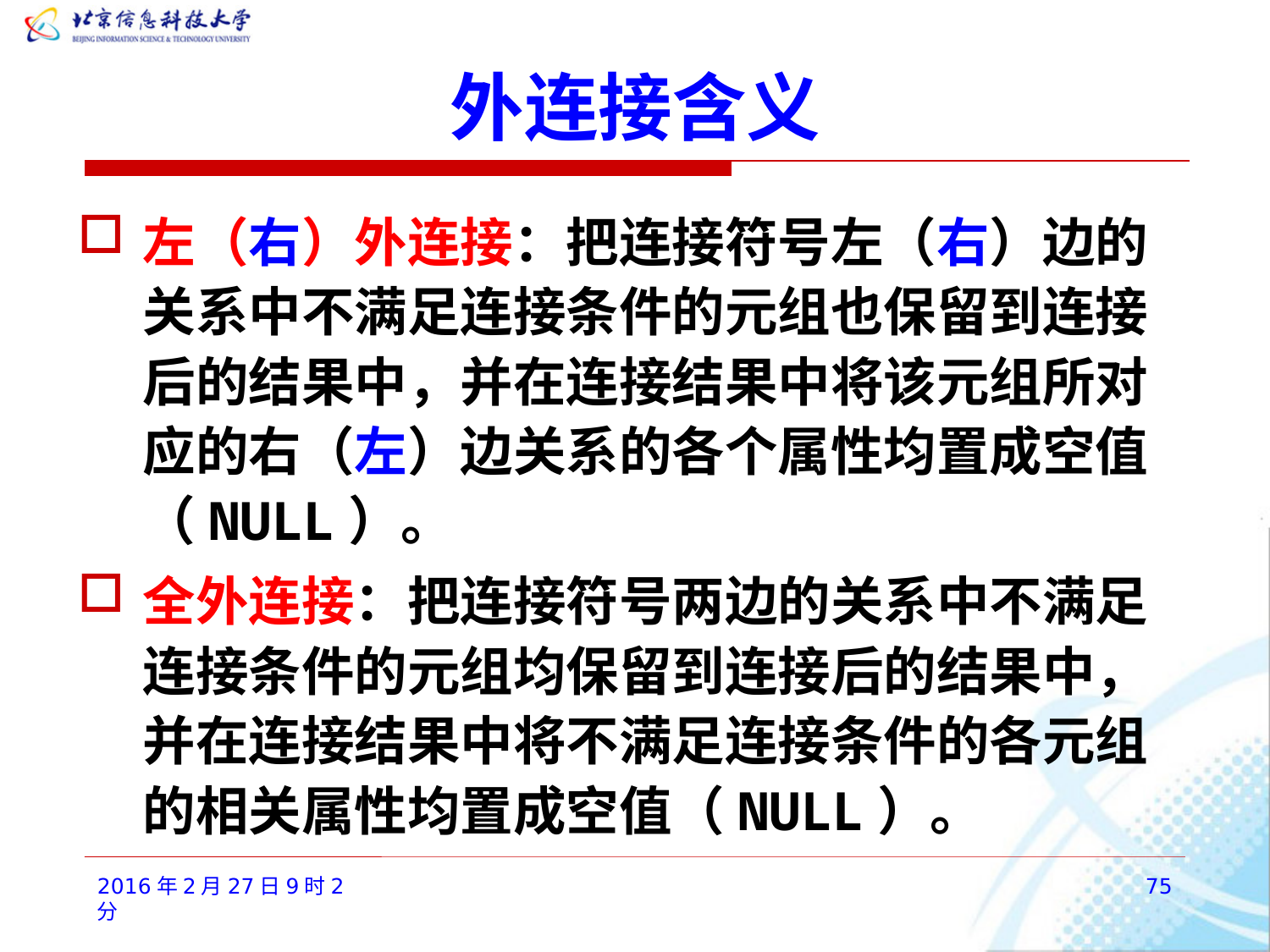

# 外连接含义
左（右）外连接：把连接符号左（右）边的关系中不满足连接条件的元组也保留到连接后的结果中，并在连接结果中将该元组所对应的右（左）边关系的各个属性均置成空值（NULL）。
全外连接：把连接符号两边的关系中不满足连接条件的元组均保留到连接后的结果中，并在连接结果中将不满足连接条件的各元组的相关属性均置成空值（NULL）。
2016年2月27日9时2分
75